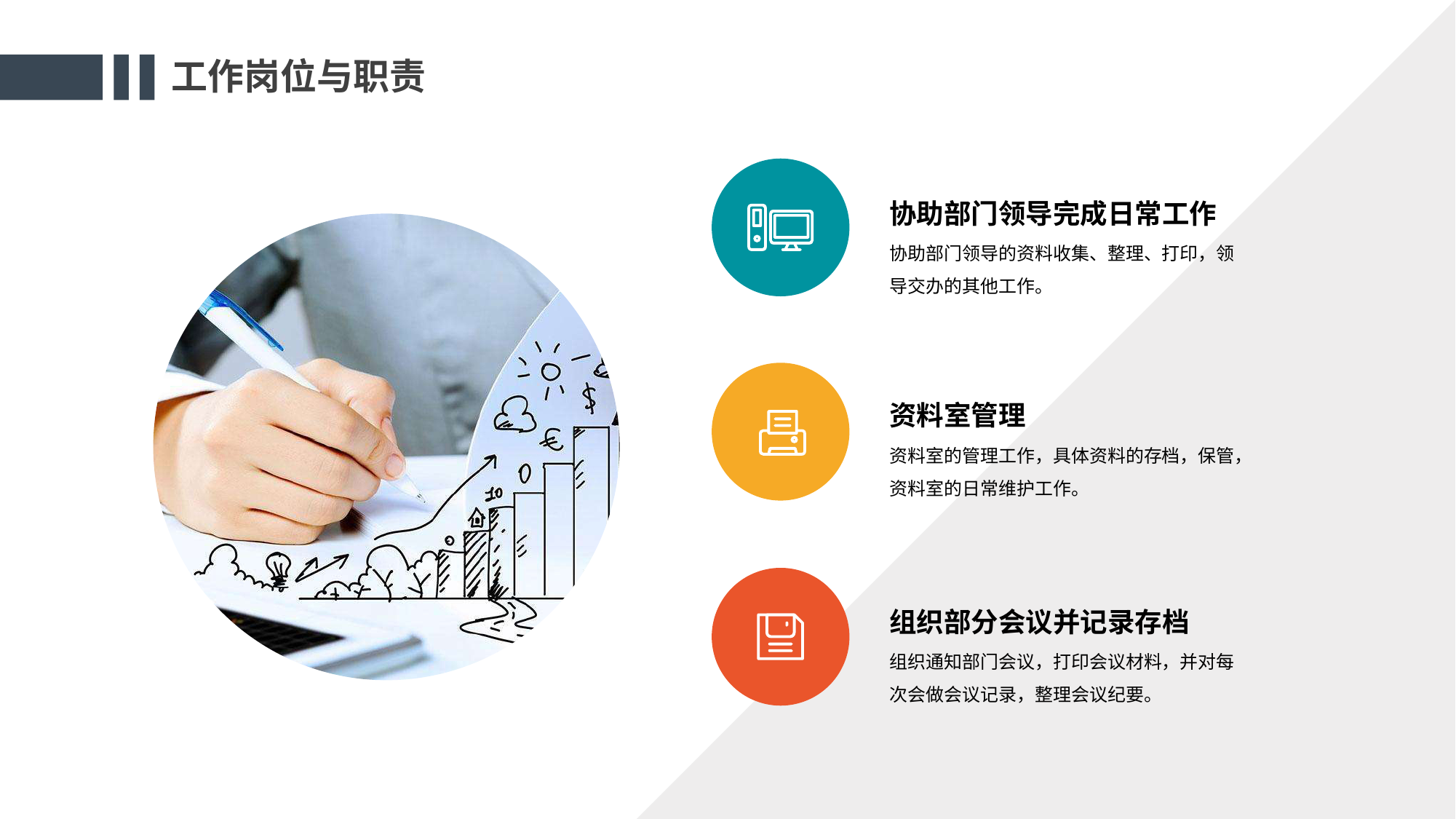

工作岗位与职责

协助部门领导完成日常工作

协助部门领导的资料收集、整理、打印，领导交办的其他工作。

资料室管理

资料室的管理工作，具体资料的存档，保管，资料室的日常维护工作。

组织部分会议并记录存档

组织通知部门会议，打印会议材料，并对每次会做会议记录，整理会议纪要。